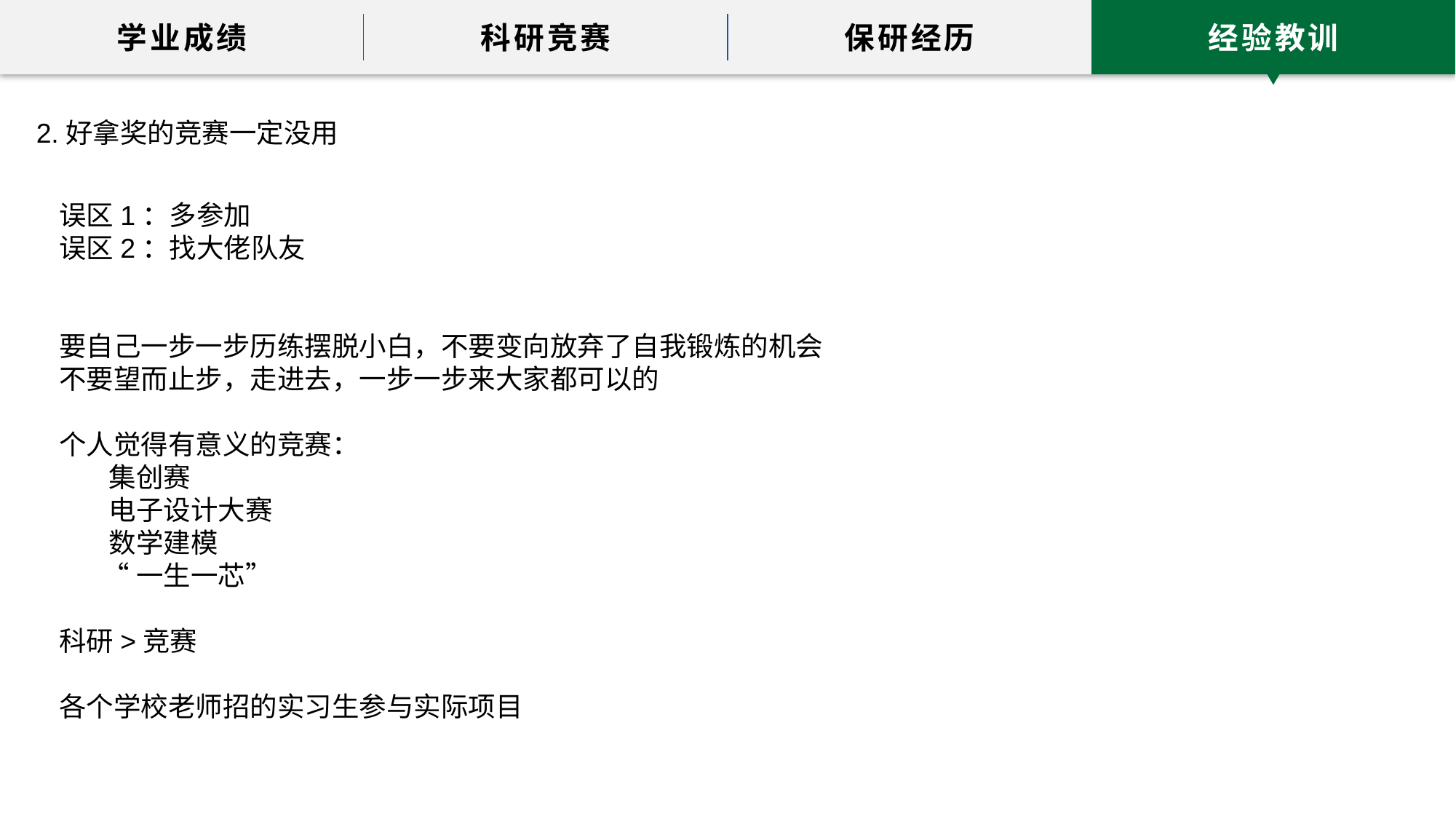

学业成绩
科研竞赛
保研经历
经验教训

2.好拿奖的竞赛一定没用
误区1：多参加
误区2：找大佬队友

要自己一步一步历练摆脱小白，不要变向放弃了自我锻炼的机会
不要望而止步，走进去，一步一步来大家都可以的

个人觉得有意义的竞赛：
       集创赛
       电子设计大赛
       数学建模
       “一生一芯”

科研>竞赛

各个学校老师招的实习生参与实际项目